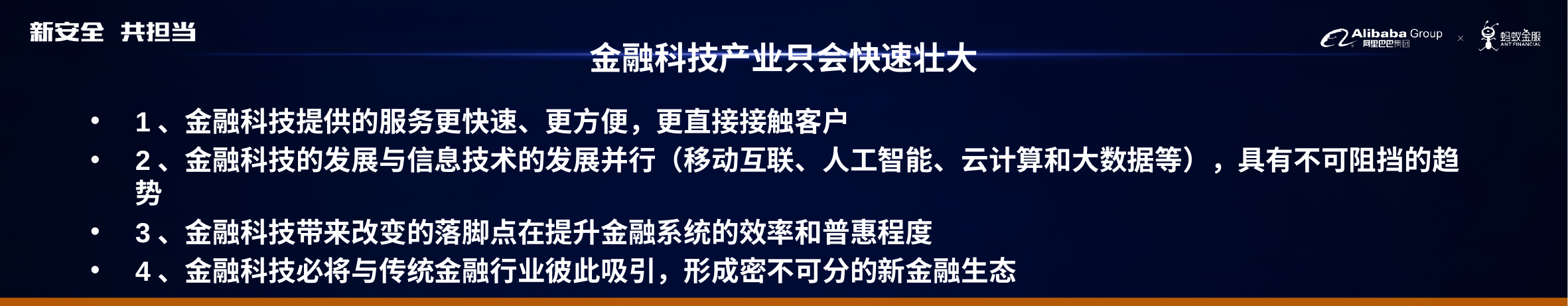

# 金融科技产业只会快速壮大
1、金融科技提供的服务更快速、更方便，更直接接触客户
2、金融科技的发展与信息技术的发展并行（移动互联、人工智能、云计算和大数据等），具有不可阻挡的趋势
3、金融科技带来改变的落脚点在提升金融系统的效率和普惠程度
4、金融科技必将与传统金融行业彼此吸引，形成密不可分的新金融生态